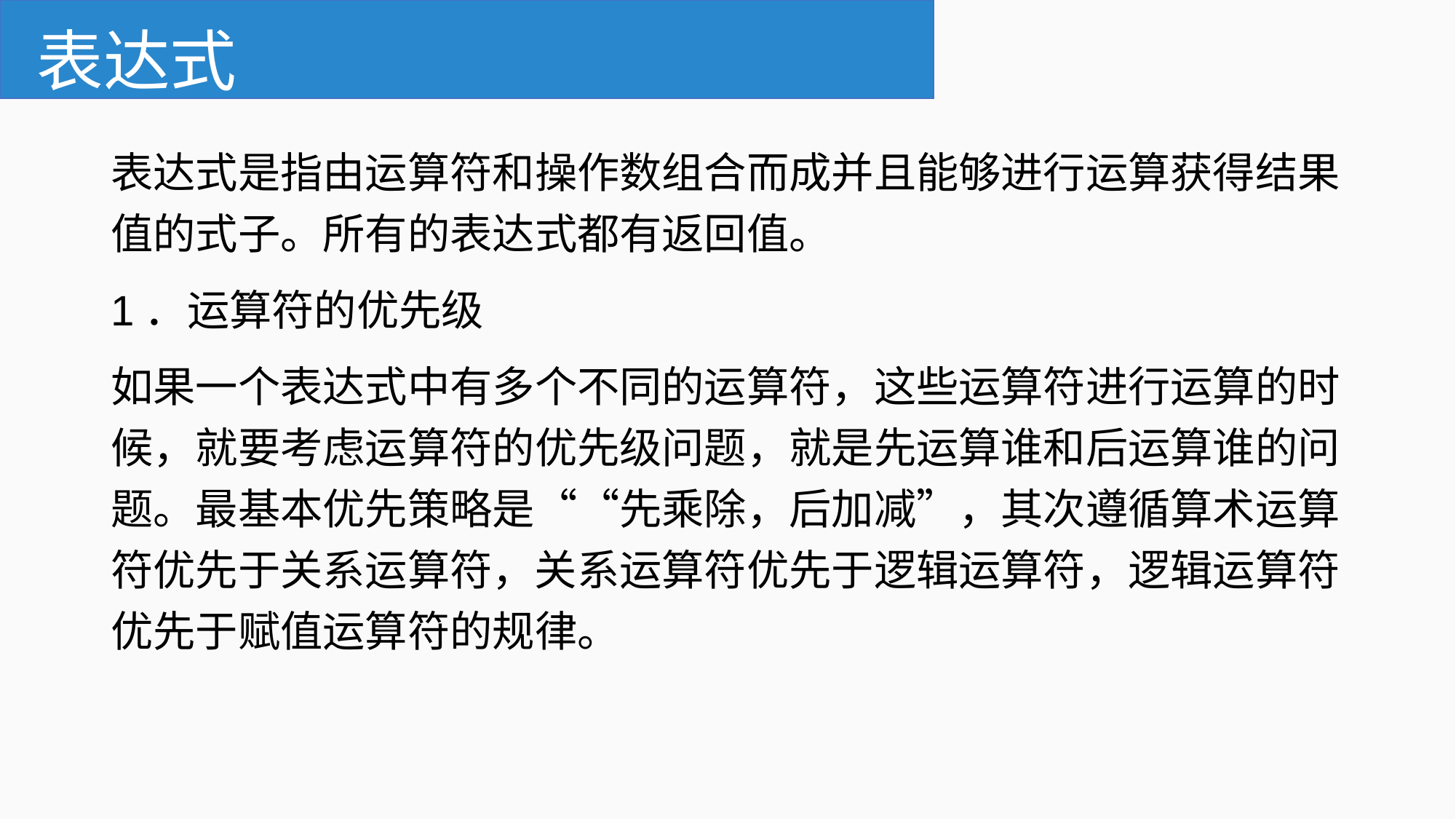

# 表达式
表达式是指由运算符和操作数组合而成并且能够进行运算获得结果值的式子。所有的表达式都有返回值。
1．运算符的优先级
如果一个表达式中有多个不同的运算符，这些运算符进行运算的时候，就要考虑运算符的优先级问题，就是先运算谁和后运算谁的问题。最基本优先策略是““先乘除，后加减”，其次遵循算术运算符优先于关系运算符，关系运算符优先于逻辑运算符，逻辑运算符优先于赋值运算符的规律。